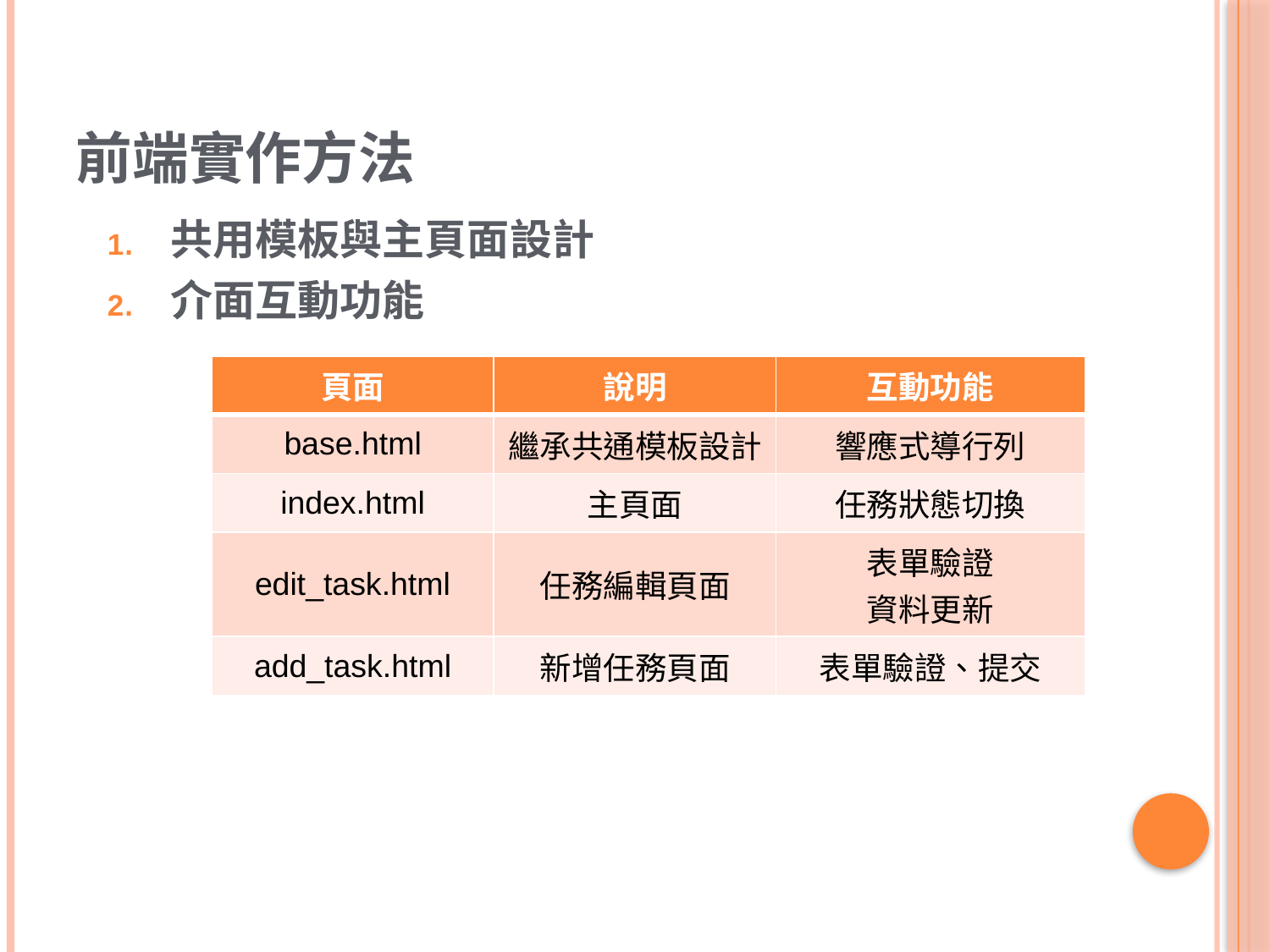

# 前端實作方法
共用模板與主頁面設計
介面互動功能

| 頁面 | 說明 | 互動功能 |
| --- | --- | --- |
| base.html | 繼承共通模板設計 | 響應式導行列 |
| index.html | 主頁面 | 任務狀態切換 |
| edit\_task.html | 任務編輯頁面 | 表單驗證 資料更新 |
| add\_task.html | 新增任務頁面 | 表單驗證、提交 |